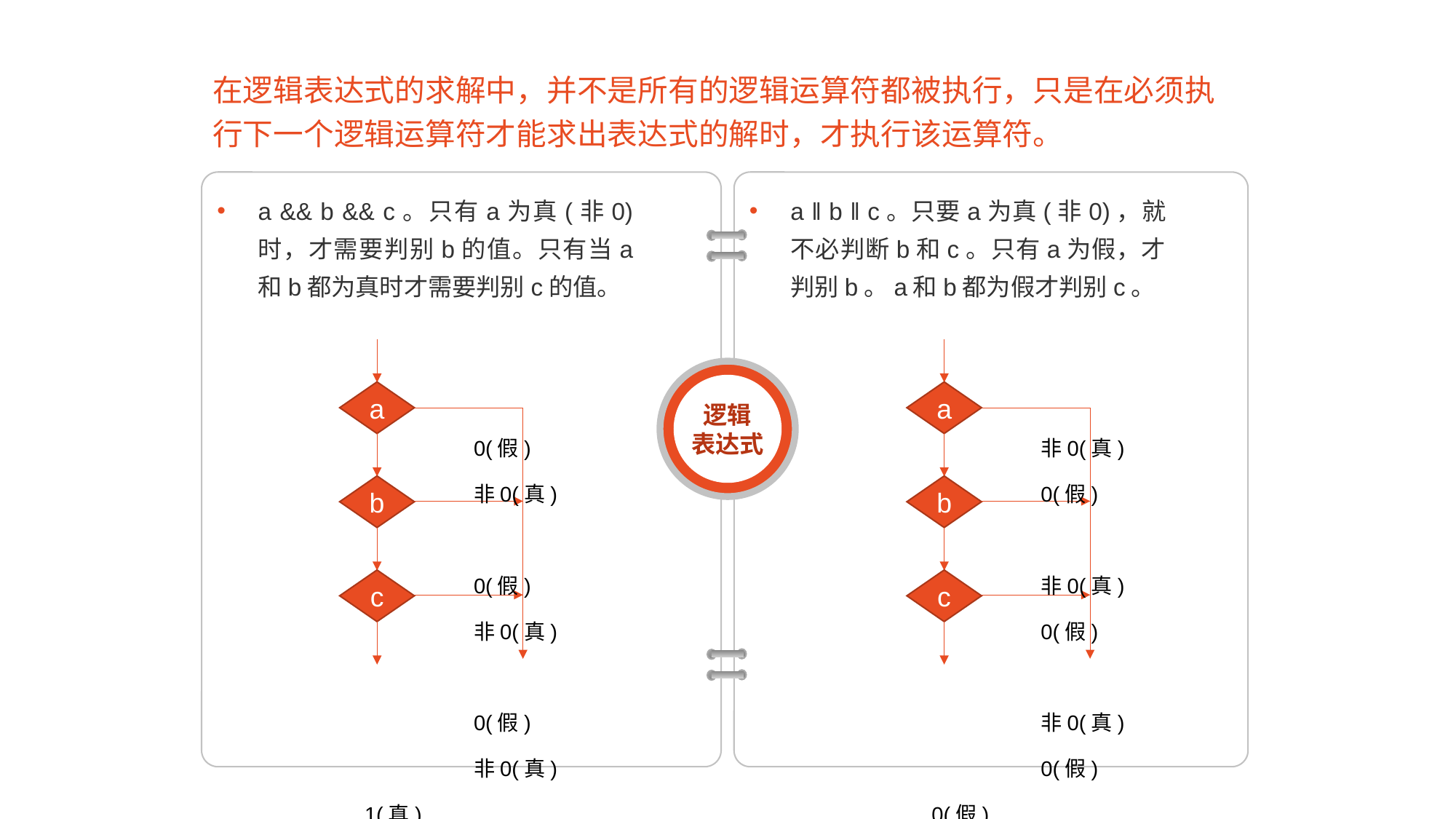

# 在逻辑表达式的求解中，并不是所有的逻辑运算符都被执行，只是在必须执行下一个逻辑运算符才能求出表达式的解时，才执行该运算符。
a && b && c。只有a为真(非0)时，才需要判别b的值。只有当a和b都为真时才需要判别c的值。
a ‖ b ‖ c。只要a为真(非0)，就不必判断b和c。只有a为假，才判别b。a和b都为假才判别c。

		0(假)
	非0(真)
		0(假)
	非0(真)
		0(假)
	非0(真)
1(真)				0(假)
a

b
c
		非0(真)
	0(假)
		非0(真)
	0(假)
		非0(真)
	0(假)
0(假)				1(真)
a

b
c

逻辑
表达式